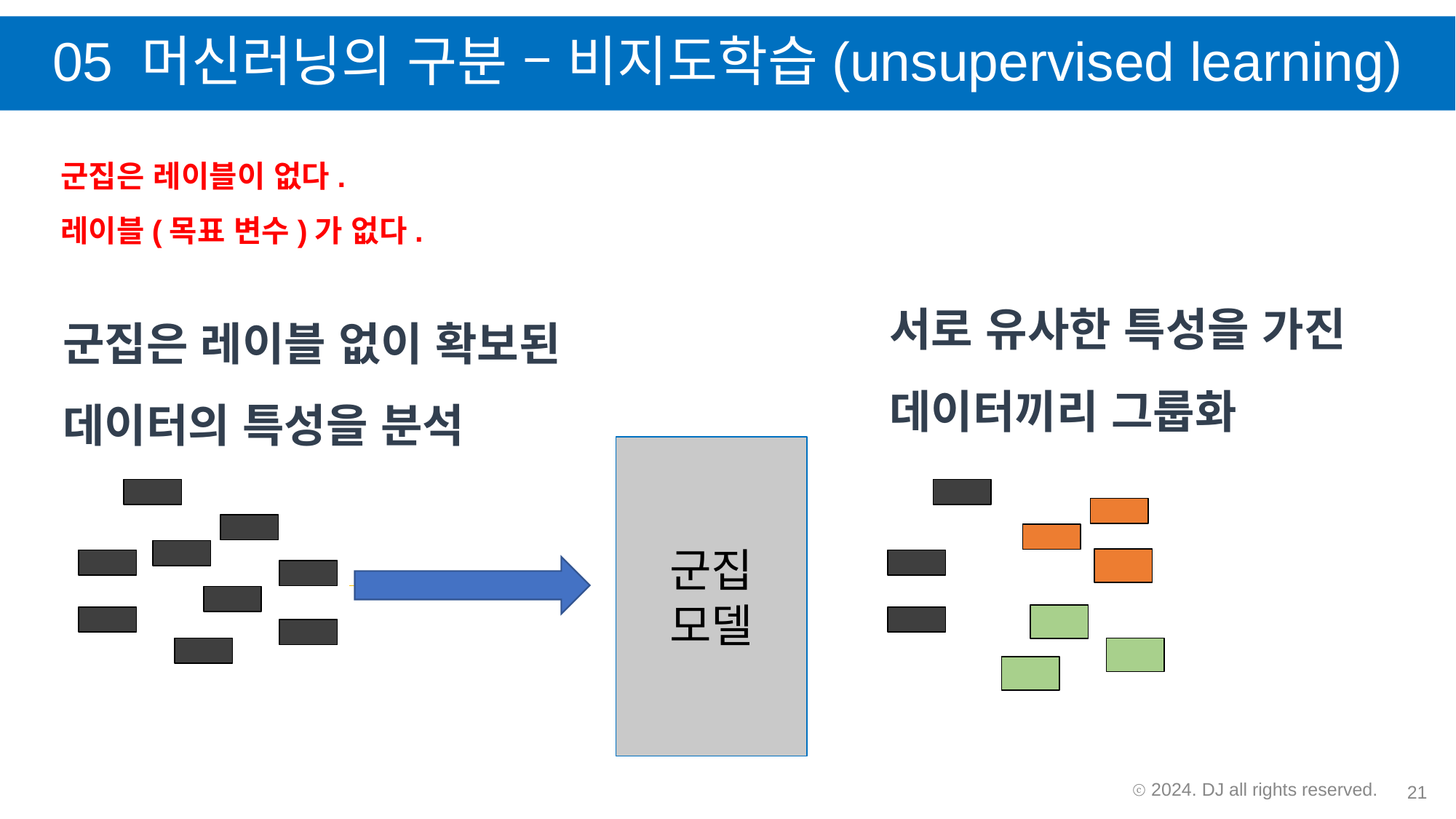

# 05 머신러닝의 구분 – 비지도학습(unsupervised learning)
군집은 레이블이 없다.
레이블(목표 변수)가 없다.
서로 유사한 특성을 가진 데이터끼리 그룹화
군집은 레이블 없이 확보된 데이터의 특성을 분석
군집
모델

ⓒ 2024. DJ all rights reserved.
21